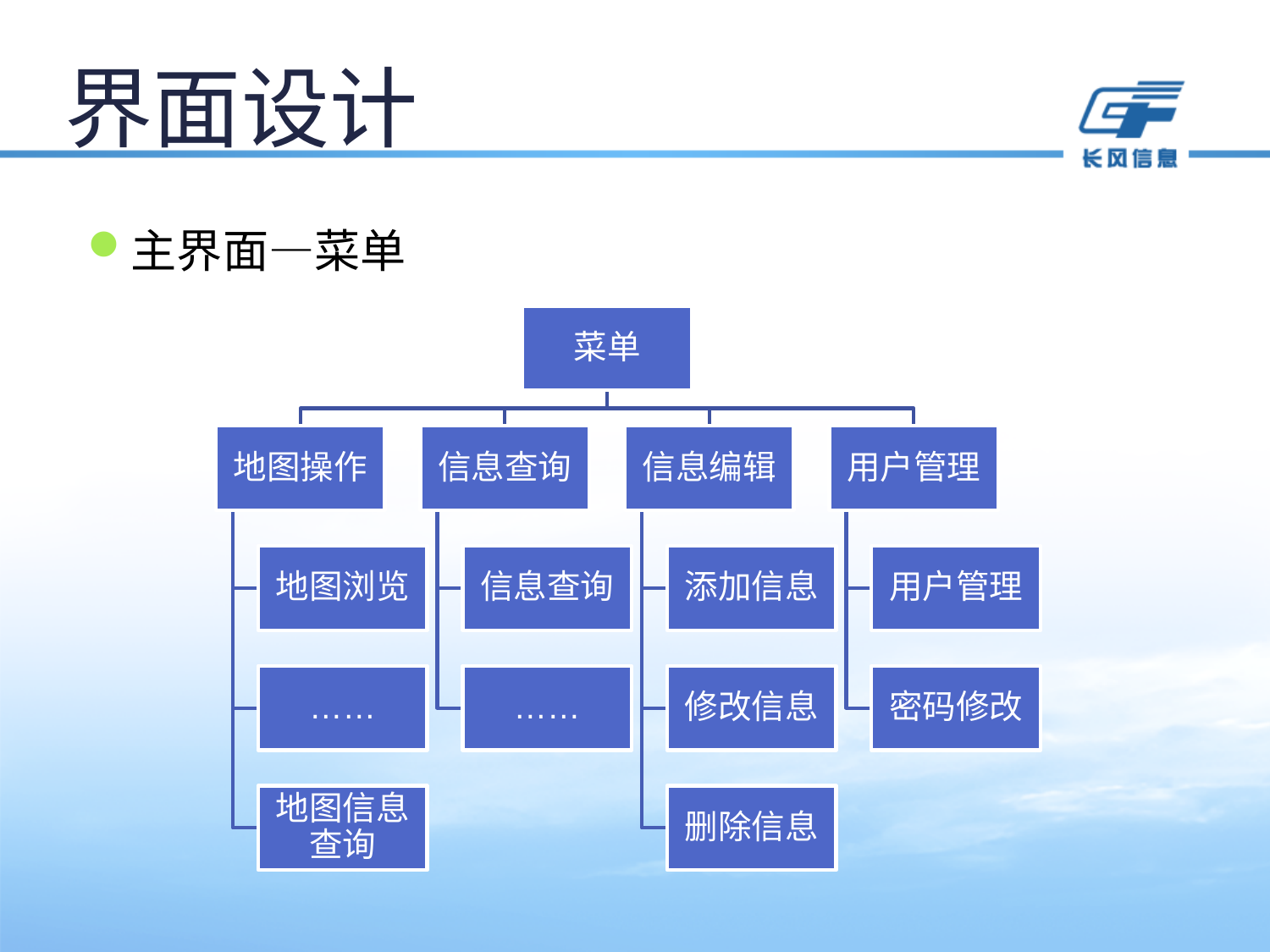

# 界面设计
主界面—菜单

菜单
地图操作
地图浏览
……
地图信息查询
信息查询
信息查询
……
信息编辑
添加信息
修改信息
删除信息
用户管理
用户管理
密码修改